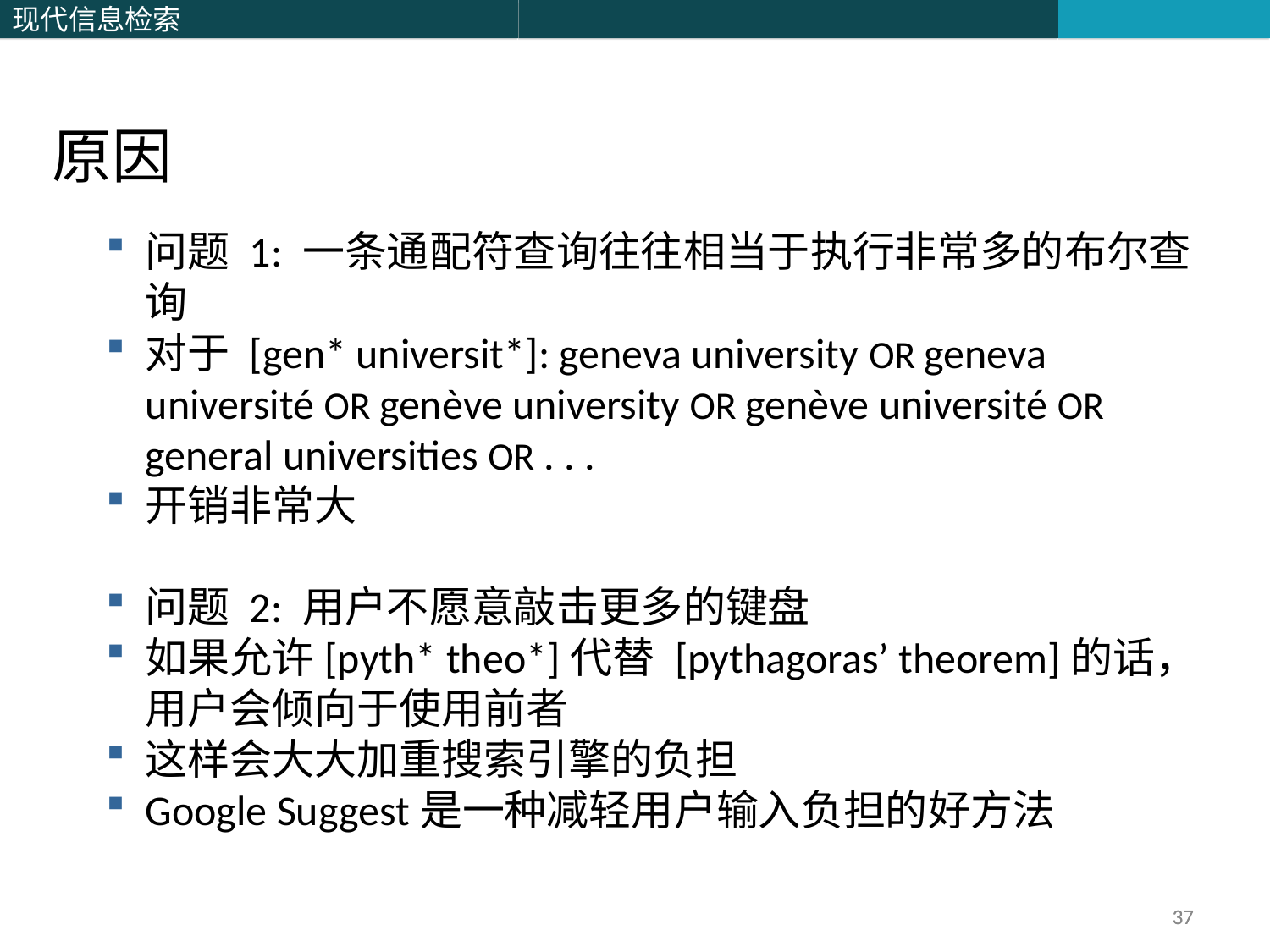

原因
问题 1: 一条通配符查询往往相当于执行非常多的布尔查询
对于 [gen* universit*]: geneva university OR geneva université OR genève university OR genève université OR general universities OR . . .
开销非常大

问题 2: 用户不愿意敲击更多的键盘
如果允许[pyth* theo*]代替 [pythagoras’ theorem]的话，用户会倾向于使用前者
这样会大大加重搜索引擎的负担
Google Suggest是一种减轻用户输入负担的好方法
37
37